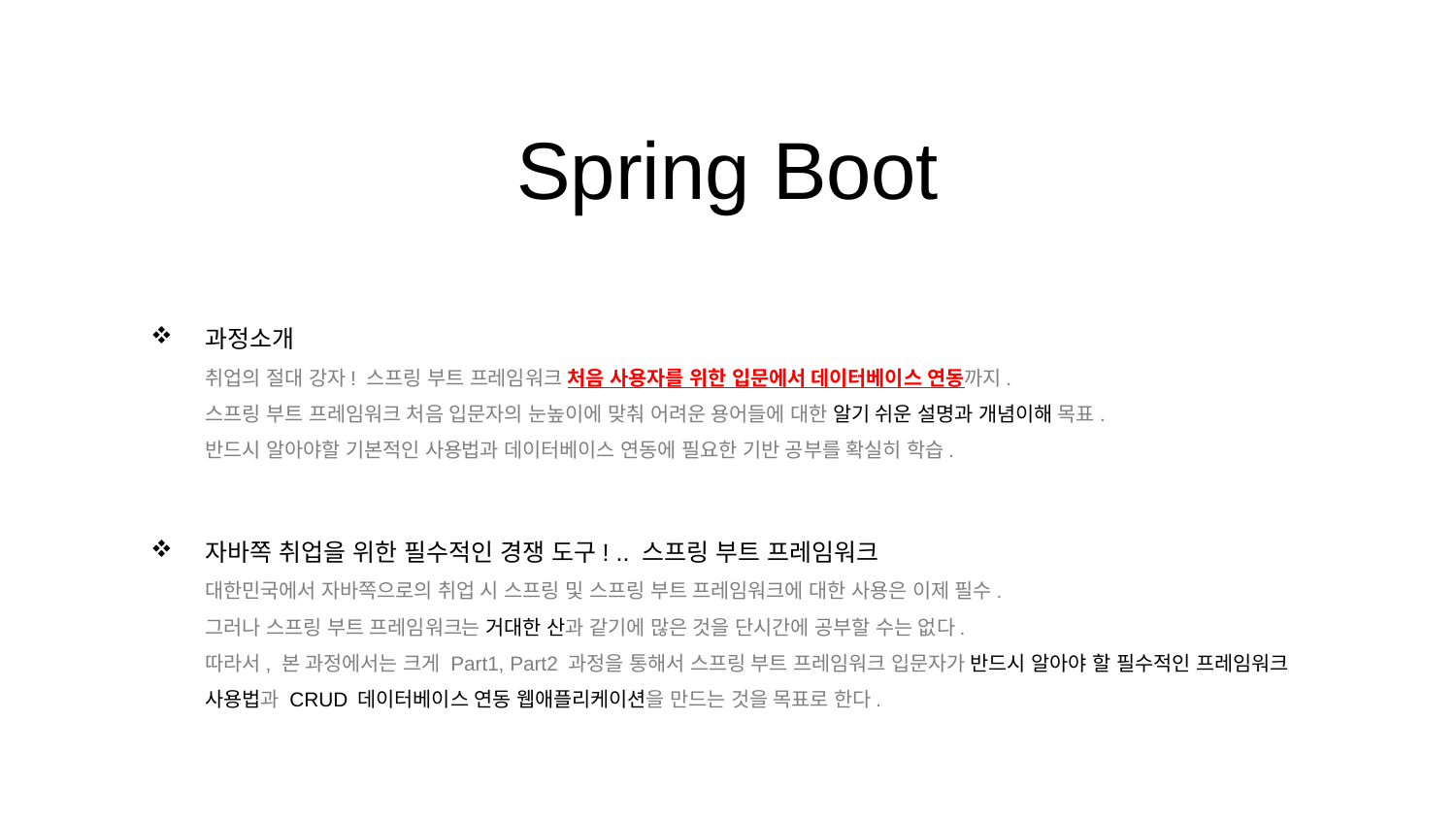

Spring Boot
과정소개
취업의 절대 강자! 스프링 부트 프레임워크 처음 사용자를 위한 입문에서 데이터베이스 연동까지.
스프링 부트 프레임워크 처음 입문자의 눈높이에 맞춰 어려운 용어들에 대한 알기 쉬운 설명과 개념이해 목표.
반드시 알아야할 기본적인 사용법과 데이터베이스 연동에 필요한 기반 공부를 확실히 학습.
자바쪽 취업을 위한 필수적인 경쟁 도구! .. 스프링 부트 프레임워크
대한민국에서 자바쪽으로의 취업 시 스프링 및 스프링 부트 프레임워크에 대한 사용은 이제 필수.
그러나 스프링 부트 프레임워크는 거대한 산과 같기에 많은 것을 단시간에 공부할 수는 없다.
따라서, 본 과정에서는 크게 Part1, Part2 과정을 통해서 스프링 부트 프레임워크 입문자가 반드시 알아야 할 필수적인 프레임워크 사용법과 CRUD 데이터베이스 연동 웹애플리케이션을 만드는 것을 목표로 한다.